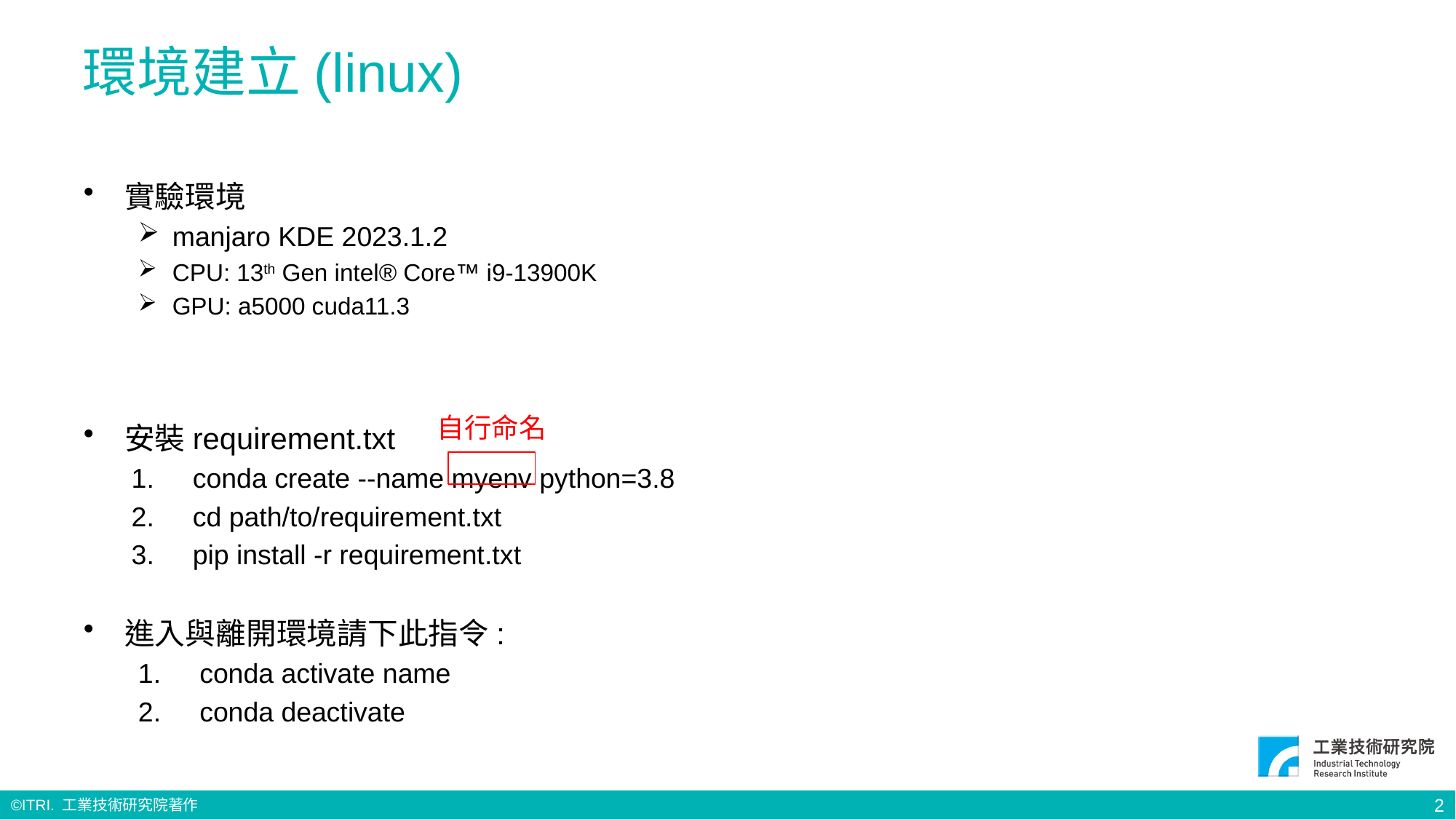

# 環境建立(linux)
實驗環境
manjaro KDE 2023.1.2
CPU: 13th Gen intel® Core™ i9-13900K
GPU: a5000 cuda11.3

安裝requirement.txt
conda create --name myenv python=3.8
cd path/to/requirement.txt
pip install -r requirement.txt

進入與離開環境請下此指令:
conda activate name
conda deactivate

自行命名

2